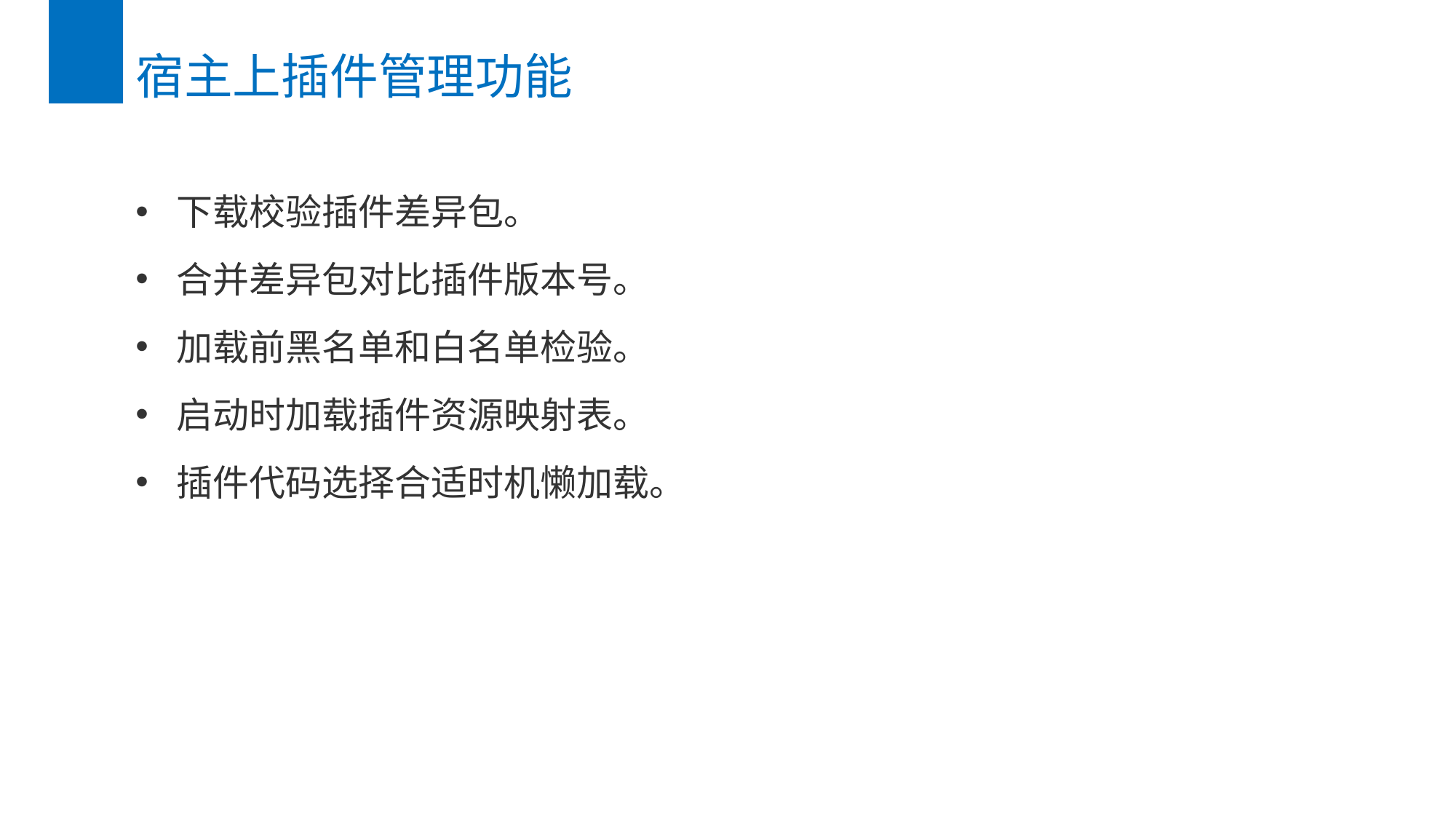

# 宿主上插件管理功能
下载校验插件差异包。
合并差异包对比插件版本号。
加载前黑名单和白名单检验。
启动时加载插件资源映射表。
插件代码选择合适时机懒加载。